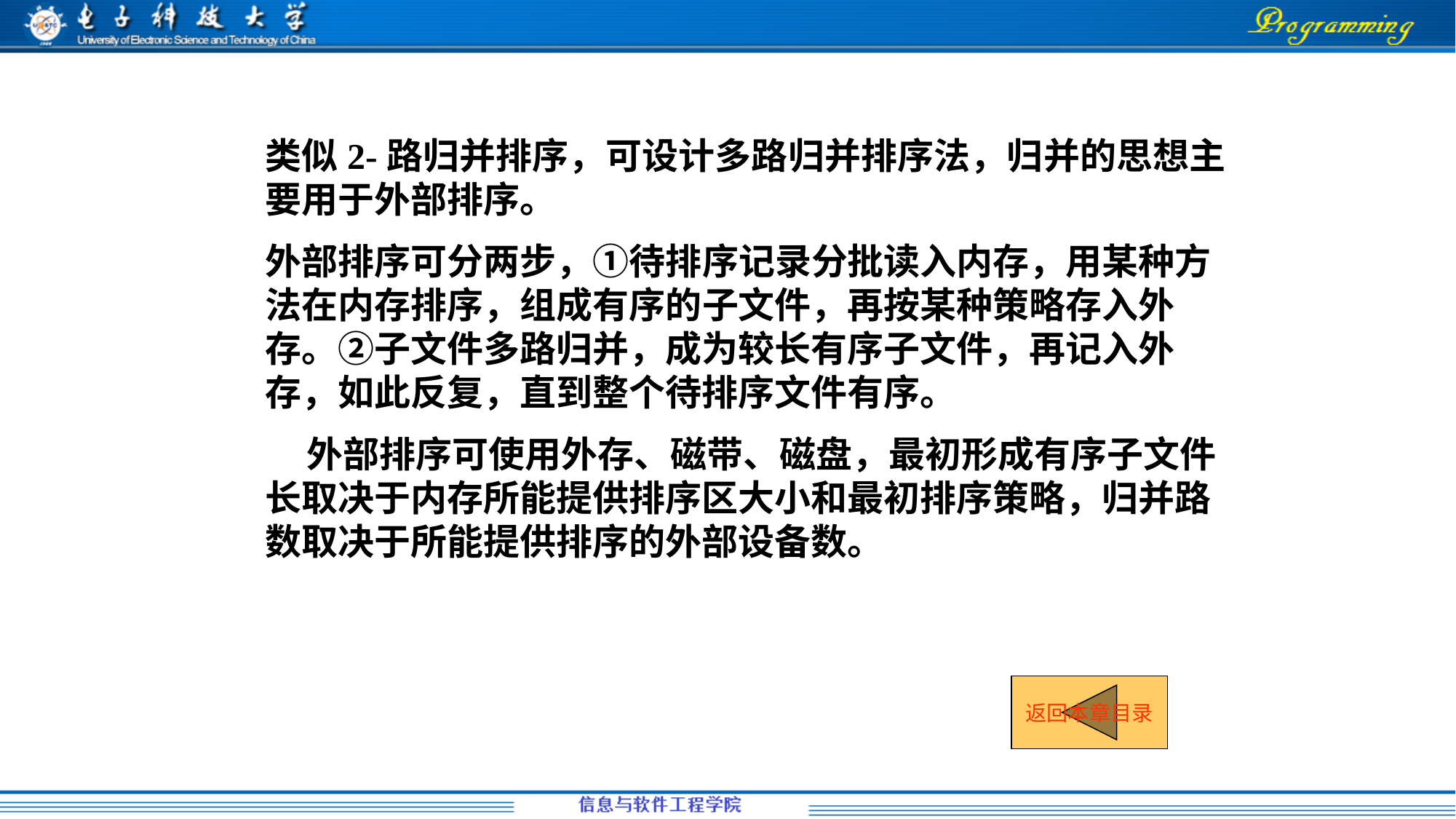

类似2-路归并排序，可设计多路归并排序法，归并的思想主要用于外部排序。
外部排序可分两步，①待排序记录分批读入内存，用某种方法在内存排序，组成有序的子文件，再按某种策略存入外存。②子文件多路归并，成为较长有序子文件，再记入外存，如此反复，直到整个待排序文件有序。
    外部排序可使用外存、磁带、磁盘，最初形成有序子文件长取决于内存所能提供排序区大小和最初排序策略，归并路数取决于所能提供排序的外部设备数。
返回本章目录